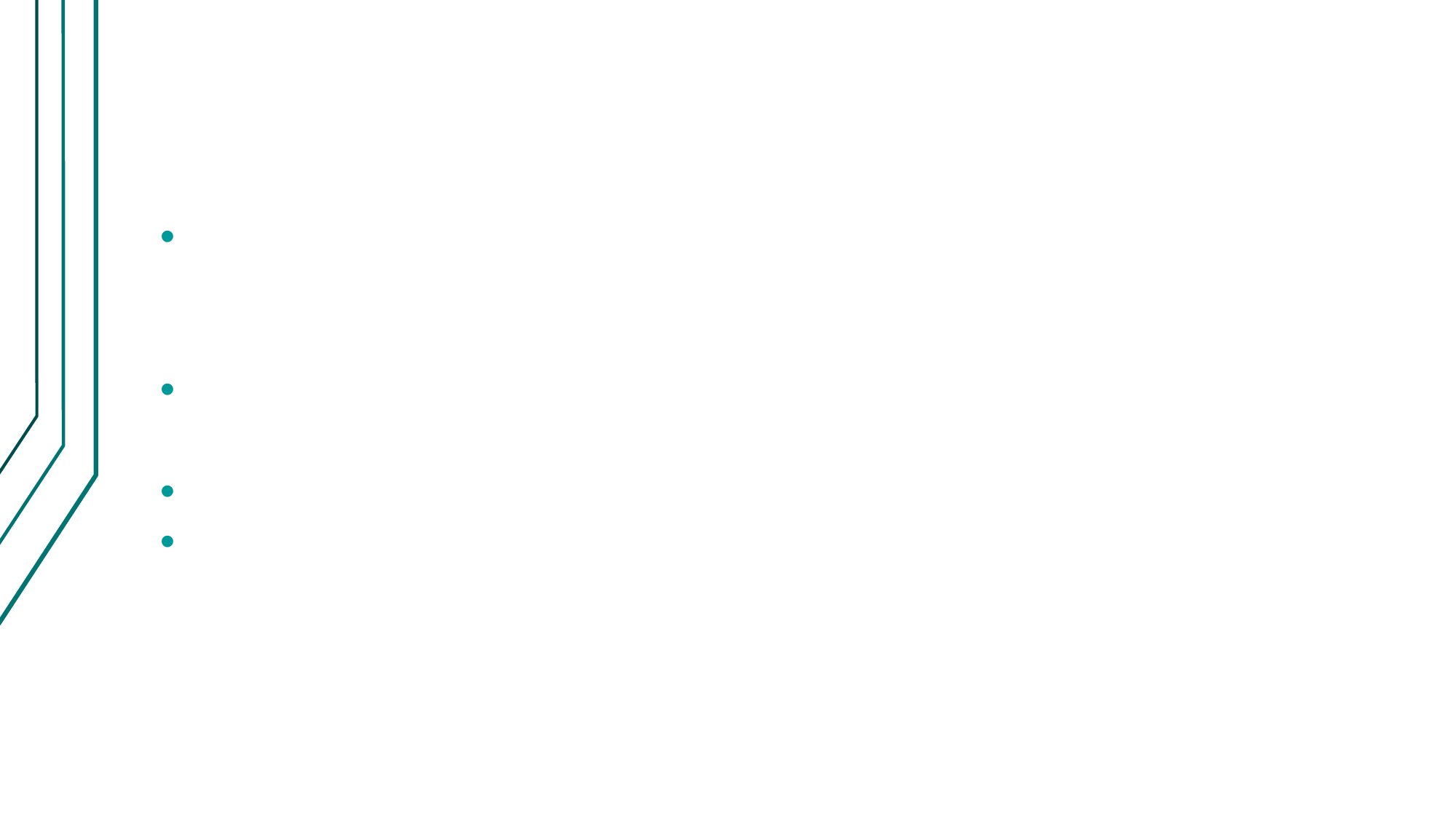

Responsibility assignment
胡安鳳 Finding the appropriate dataset, preprocessing(filter the unnecessary data with pandas)
   KNN Regressor analysis, report
林正偉 DecisionTreeRegressor analysis, random data generation, cov calculation
薛世恩 PDF Plotting, Finding dataset and SVM analysis
陳羿豐 Naïve Bayes